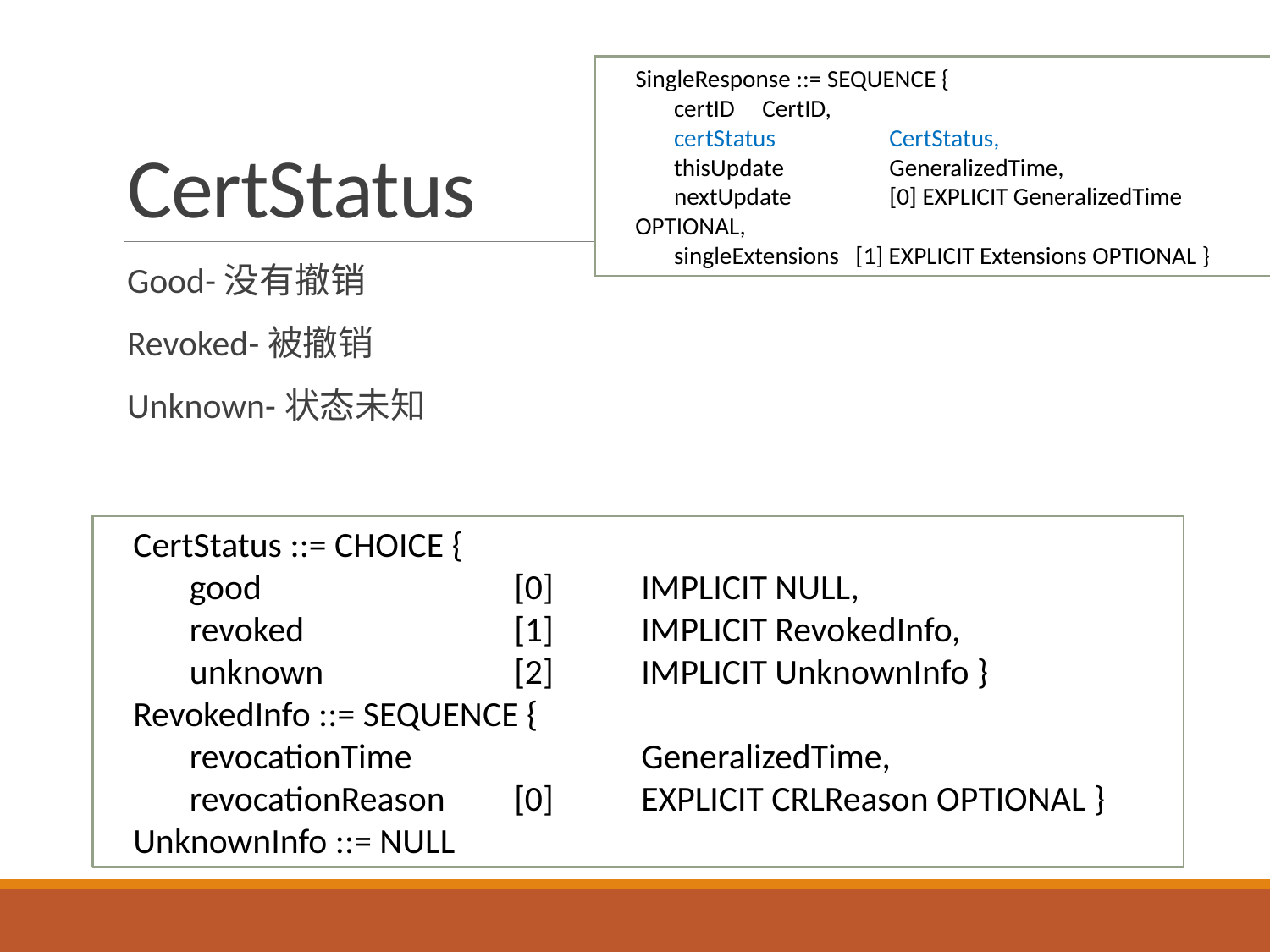

# CertStatus
SingleResponse ::= SEQUENCE {
       certID 	CertID,
       certStatus 	CertStatus,
       thisUpdate 	GeneralizedTime,
       nextUpdate 	[0] EXPLICIT GeneralizedTime OPTIONAL,
       singleExtensions   [1] EXPLICIT Extensions OPTIONAL }
Good-没有撤销
Revoked-被撤销
Unknown-状态未知
CertStatus ::= CHOICE {
       good 		[0]	IMPLICIT NULL,
       revoked 		[1] 	IMPLICIT RevokedInfo,
       unknown		[2] 	IMPLICIT UnknownInfo }
RevokedInfo ::= SEQUENCE {
       revocationTime 		GeneralizedTime,
       revocationReason 	[0] 	EXPLICIT CRLReason OPTIONAL } UnknownInfo ::= NULL
99